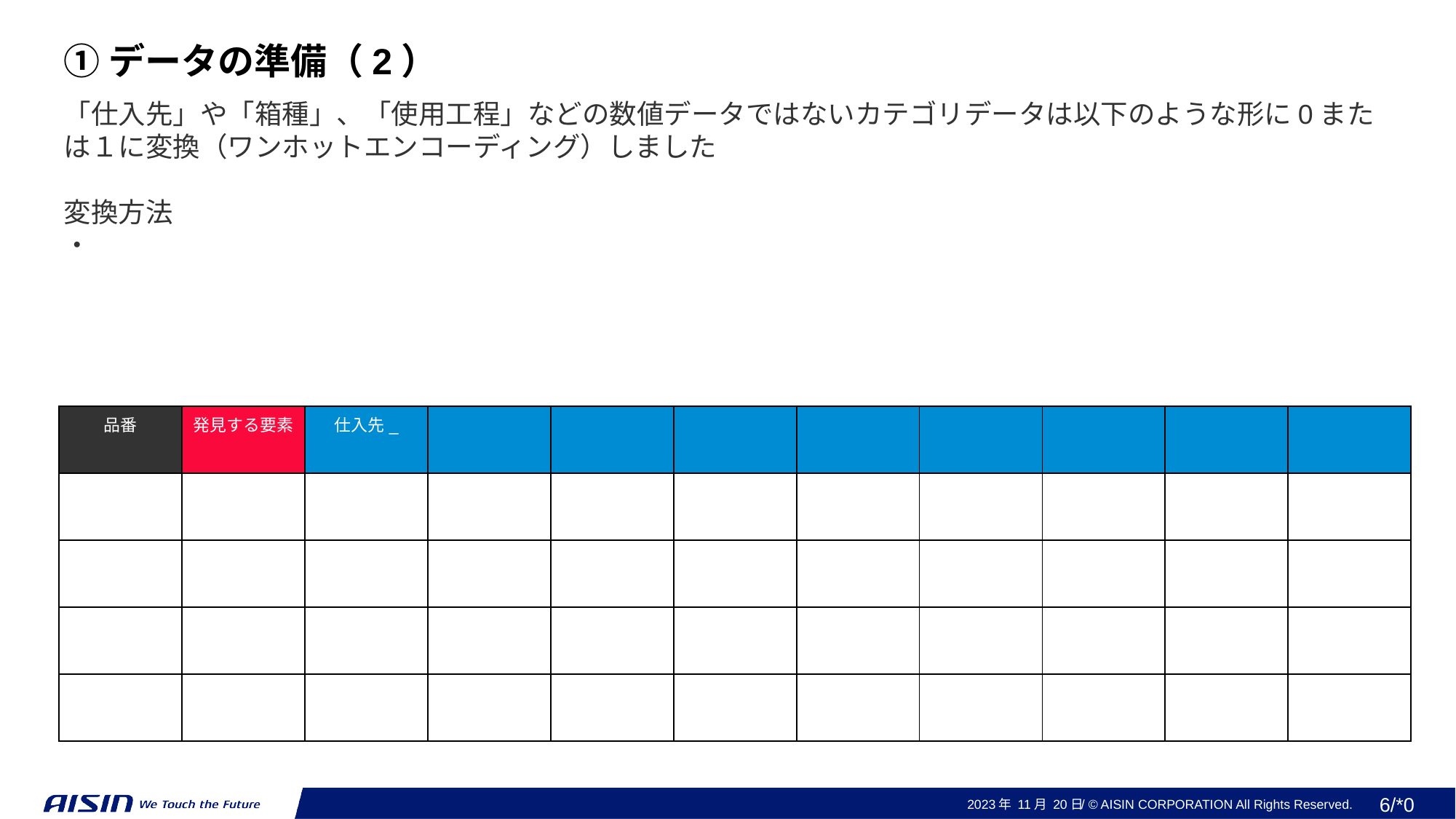

①データの準備（2）
「仕入先」や「箱種」、「使用工程」などの数値データではないカテゴリデータは以下のような形に0または１に変換（ワンホットエンコーディング）しました

変換方法
・

| 品番 | 発見する要素 | 仕入先\_ |  |  |  |  |  |  |  |  |
| --- | --- | --- | --- | --- | --- | --- | --- | --- | --- | --- |
|  |  |  |  |  |  |  |  |  |  |  |
|  |  |  |  |  |  |  |  |  |  |  |
|  |  |  |  |  |  |  |  |  |  |  |
|  |  |  |  |  |  |  |  |  |  |  |
2023年 11月 20日